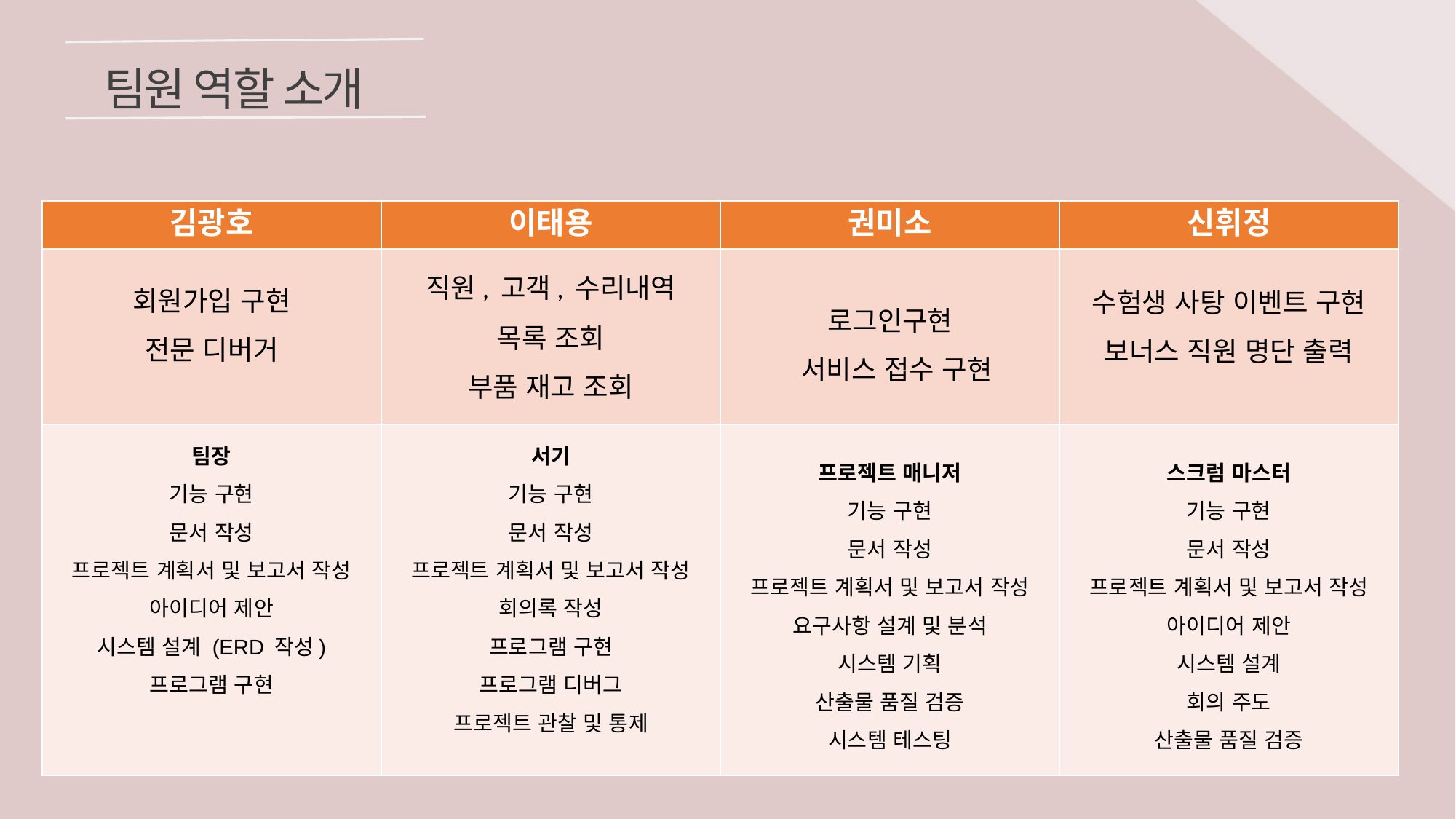

팀원 역할 소개
| 김광호 | 이태용 | 권미소 | 신휘정 |
| --- | --- | --- | --- |
| 회원가입 구현 전문 디버거 | 직원, 고객, 수리내역 목록 조회 부품 재고 조회 | 로그인구현 서비스 접수 구현 | 수험생 사탕 이벤트 구현 보너스 직원 명단 출력 |
| 팀장 기능 구현 문서 작성 프로젝트 계획서 및 보고서 작성 아이디어 제안 시스템 설계 (ERD 작성) 프로그램 구현 | 서기 기능 구현 문서 작성 프로젝트 계획서 및 보고서 작성 회의록 작성 프로그램 구현 프로그램 디버그 프로젝트 관찰 및 통제 | 프로젝트 매니저 기능 구현 문서 작성 프로젝트 계획서 및 보고서 작성 요구사항 설계 및 분석 시스템 기획 산출물 품질 검증 시스템 테스팅 | 스크럼 마스터 기능 구현 문서 작성 프로젝트 계획서 및 보고서 작성 아이디어 제안 시스템 설계 회의 주도 산출물 품질 검증 |